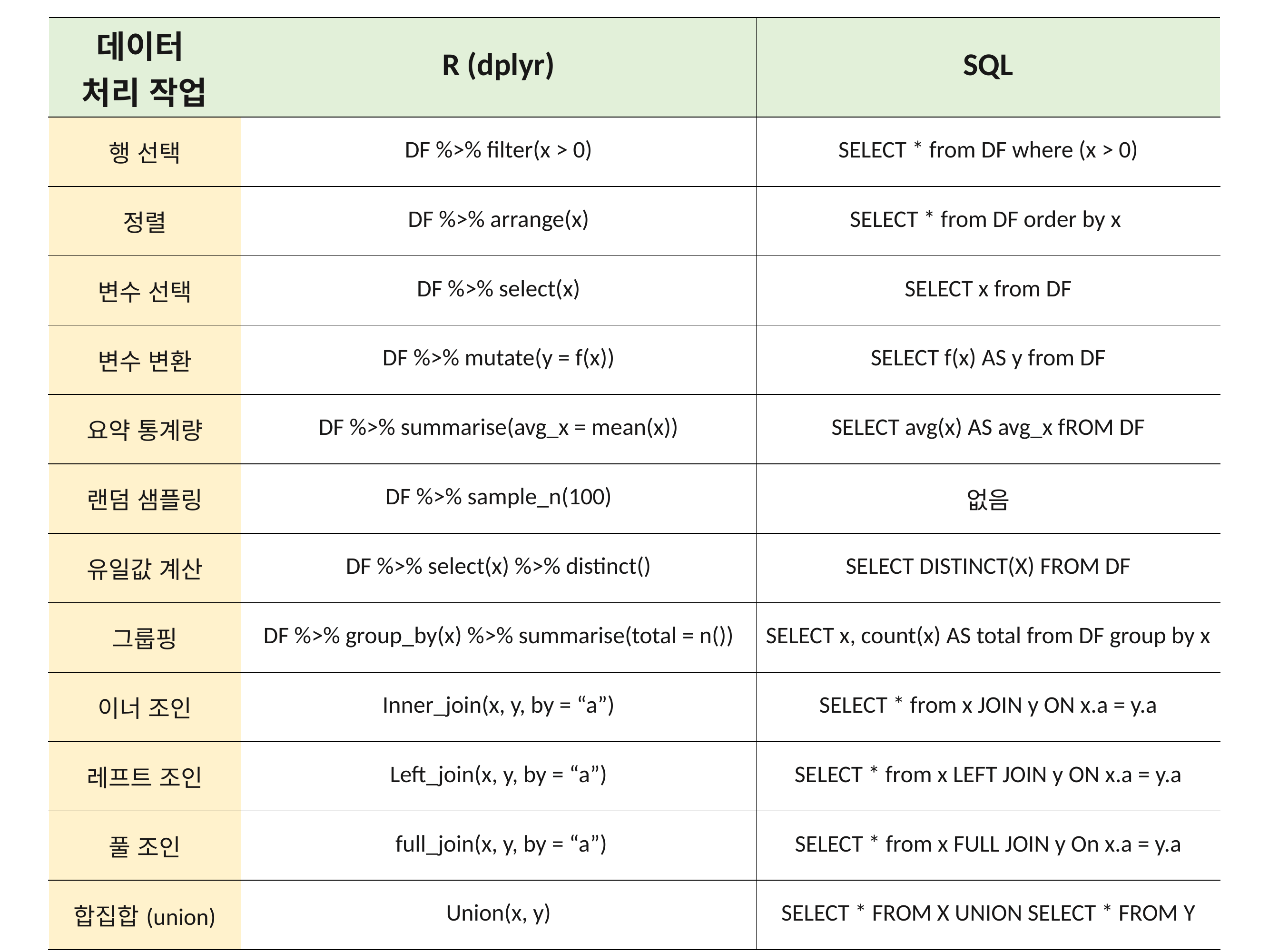

| 데이터 처리 작업 | R (dplyr) | SQL |
| --- | --- | --- |
| 행 선택 | DF %>% filter(x > 0) | SELECT \* from DF where (x > 0) |
| 정렬 | DF %>% arrange(x) | SELECT \* from DF order by x |
| 변수 선택 | DF %>% select(x) | SELECT x from DF |
| 변수 변환 | DF %>% mutate(y = f(x)) | SELECT f(x) AS y from DF |
| 요약 통계량 | DF %>% summarise(avg\_x = mean(x)) | SELECT avg(x) AS avg\_x fROM DF |
| 랜덤 샘플링 | DF %>% sample\_n(100) | 없음 |
| 유일값 계산 | DF %>% select(x) %>% distinct() | SELECT DISTINCT(X) FROM DF |
| 그룹핑 | DF %>% group\_by(x) %>% summarise(total = n()) | SELECT x, count(x) AS total from DF group by x |
| 이너 조인 | Inner\_join(x, y, by = “a”) | SELECT \* from x JOIN y ON x.a = y.a |
| 레프트 조인 | Left\_join(x, y, by = “a”) | SELECT \* from x LEFT JOIN y ON x.a = y.a |
| 풀 조인 | full\_join(x, y, by = “a”) | SELECT \* from x FULL JOIN y On x.a = y.a |
| 합집합(union) | Union(x, y) | SELECT \* FROM X UNION SELECT \* FROM Y |